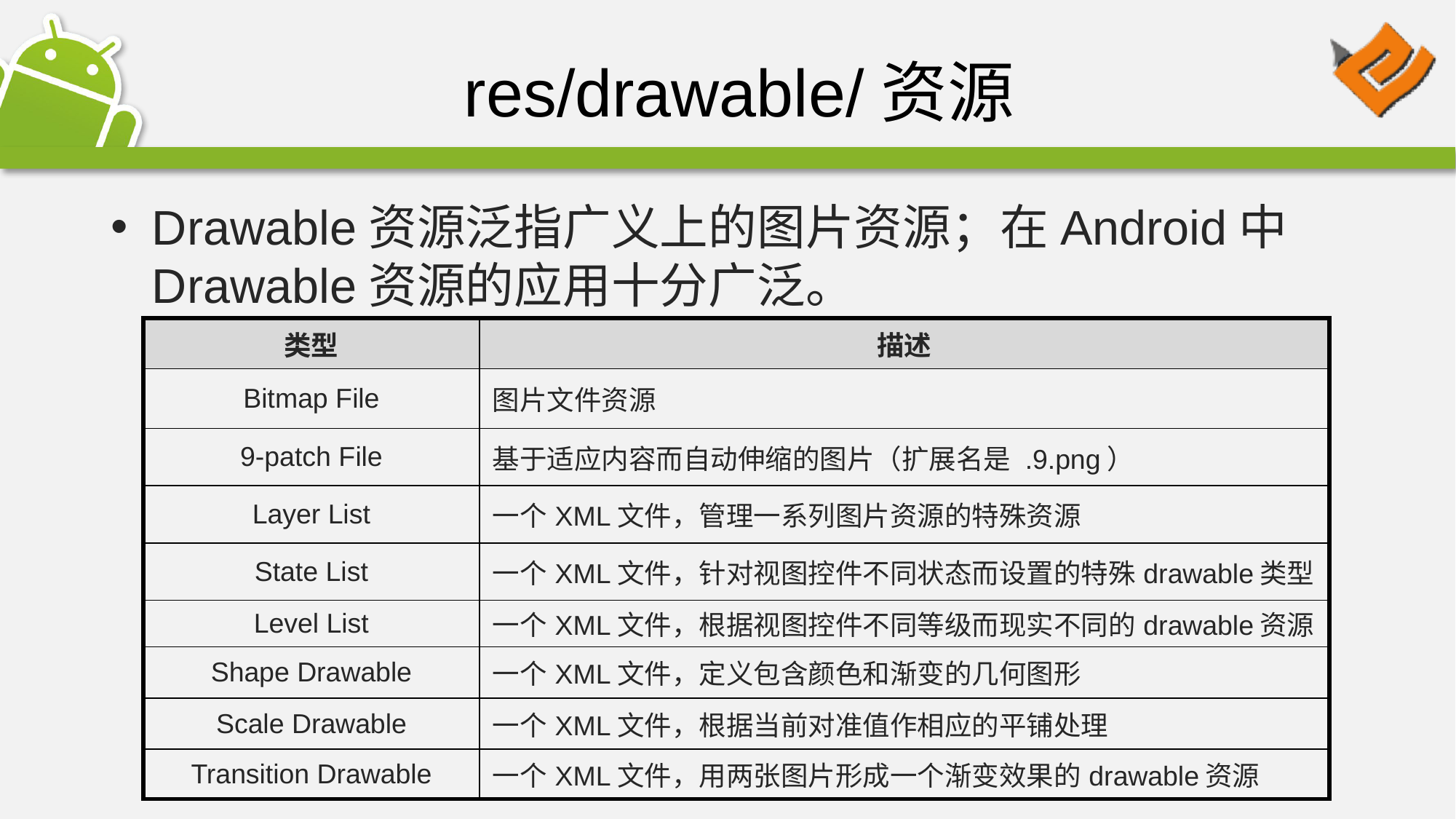

# res/drawable/资源
Drawable资源泛指广义上的图片资源；在Android中Drawable资源的应用十分广泛。
| 类型 | 描述 |
| --- | --- |
| Bitmap File | 图片文件资源 |
| 9-patch File | 基于适应内容而自动伸缩的图片（扩展名是 .9.png） |
| Layer List | 一个XML文件，管理一系列图片资源的特殊资源 |
| State List | 一个XML文件，针对视图控件不同状态而设置的特殊drawable类型 |
| Level List | 一个XML文件，根据视图控件不同等级而现实不同的drawable资源 |
| Shape Drawable | 一个XML文件，定义包含颜色和渐变的几何图形 |
| Scale Drawable | 一个XML文件，根据当前对准值作相应的平铺处理 |
| Transition Drawable | 一个XML文件，用两张图片形成一个渐变效果的drawable资源 |